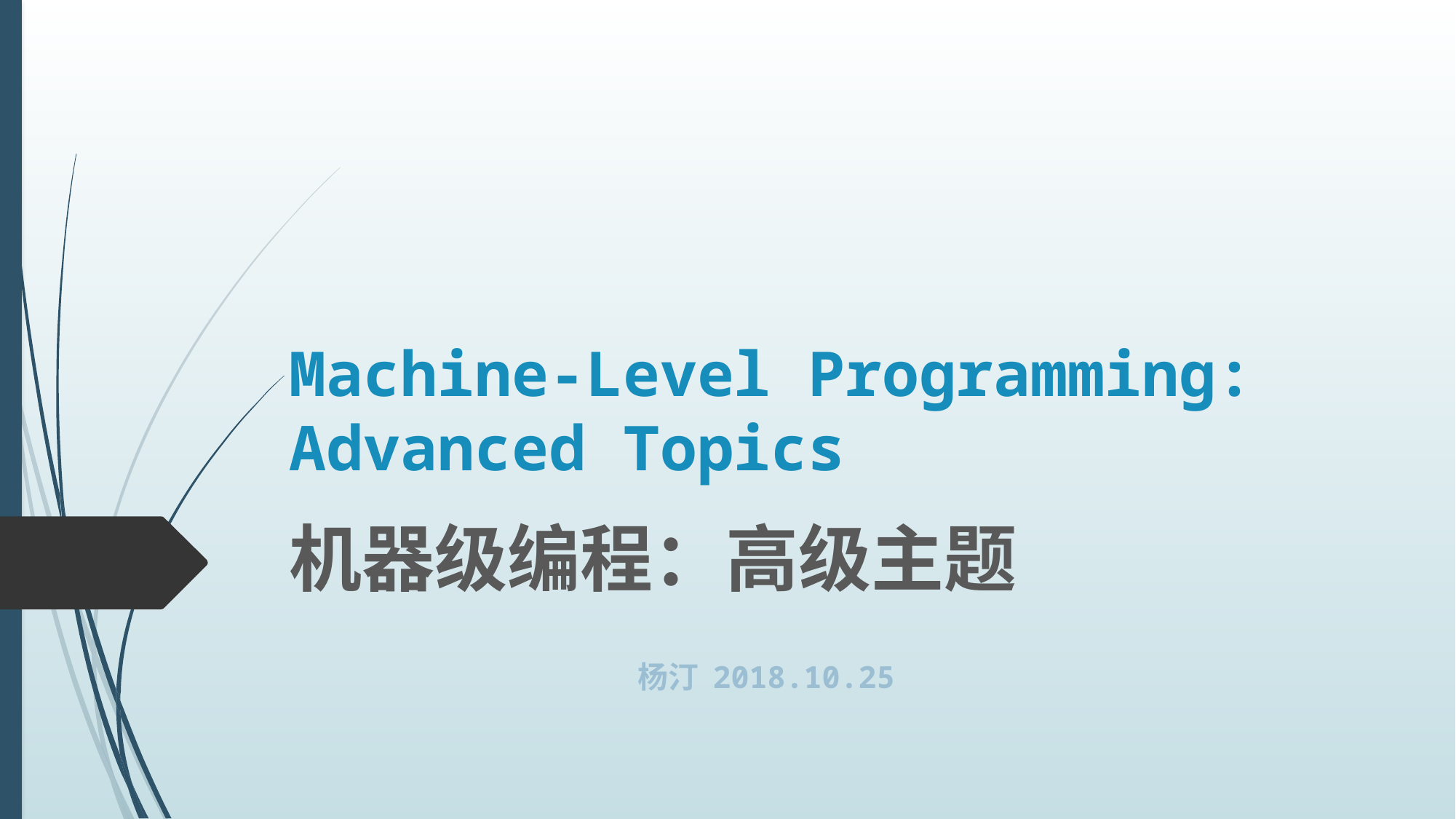

# Machine-Level Programming: Advanced Topics
机器级编程：高级主题
                    杨汀 2018.10.25